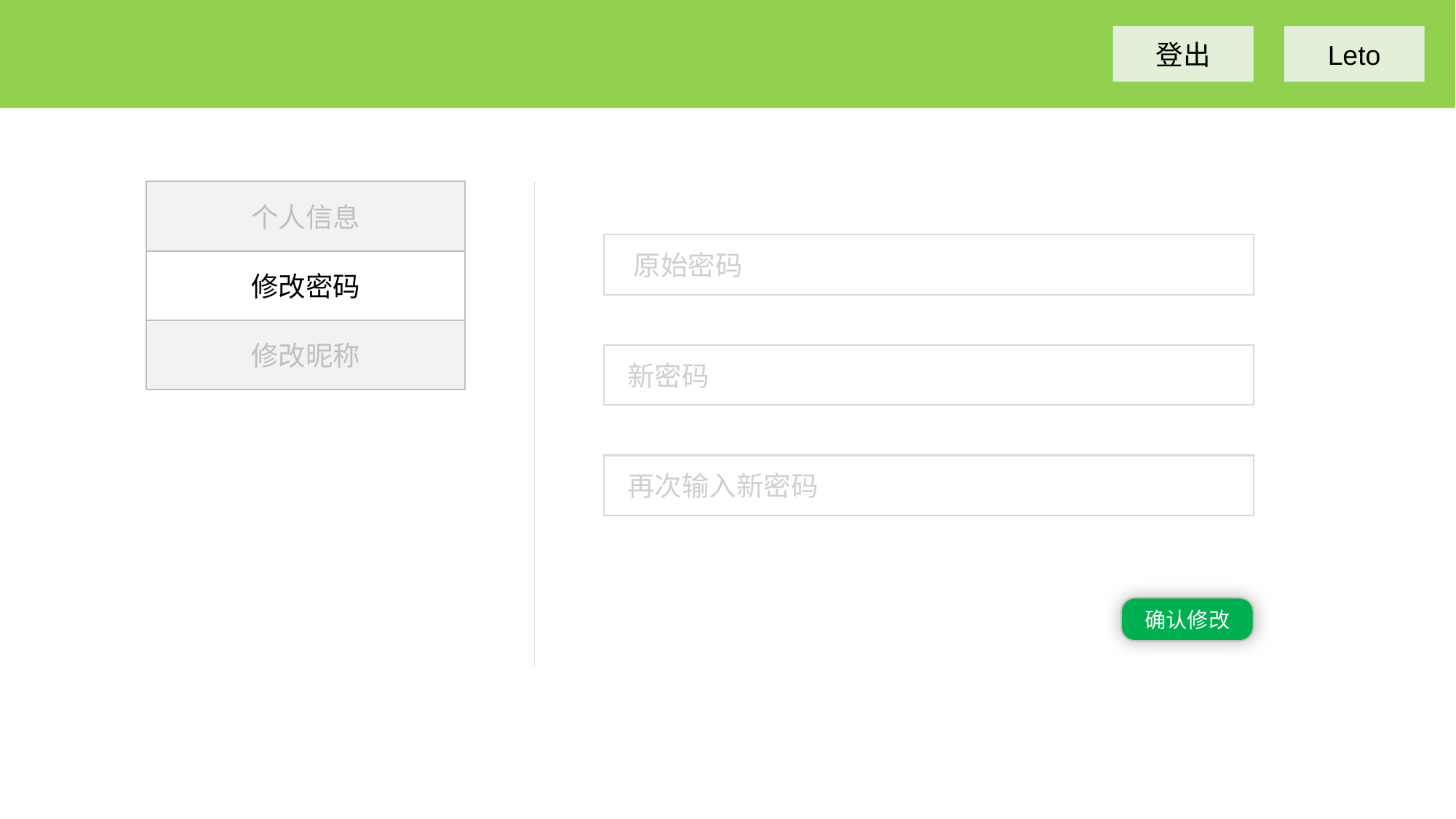

登出
Leto
个人信息
修改密码
修改昵称
  原始密码
 新密码
 再次输入新密码
确认修改